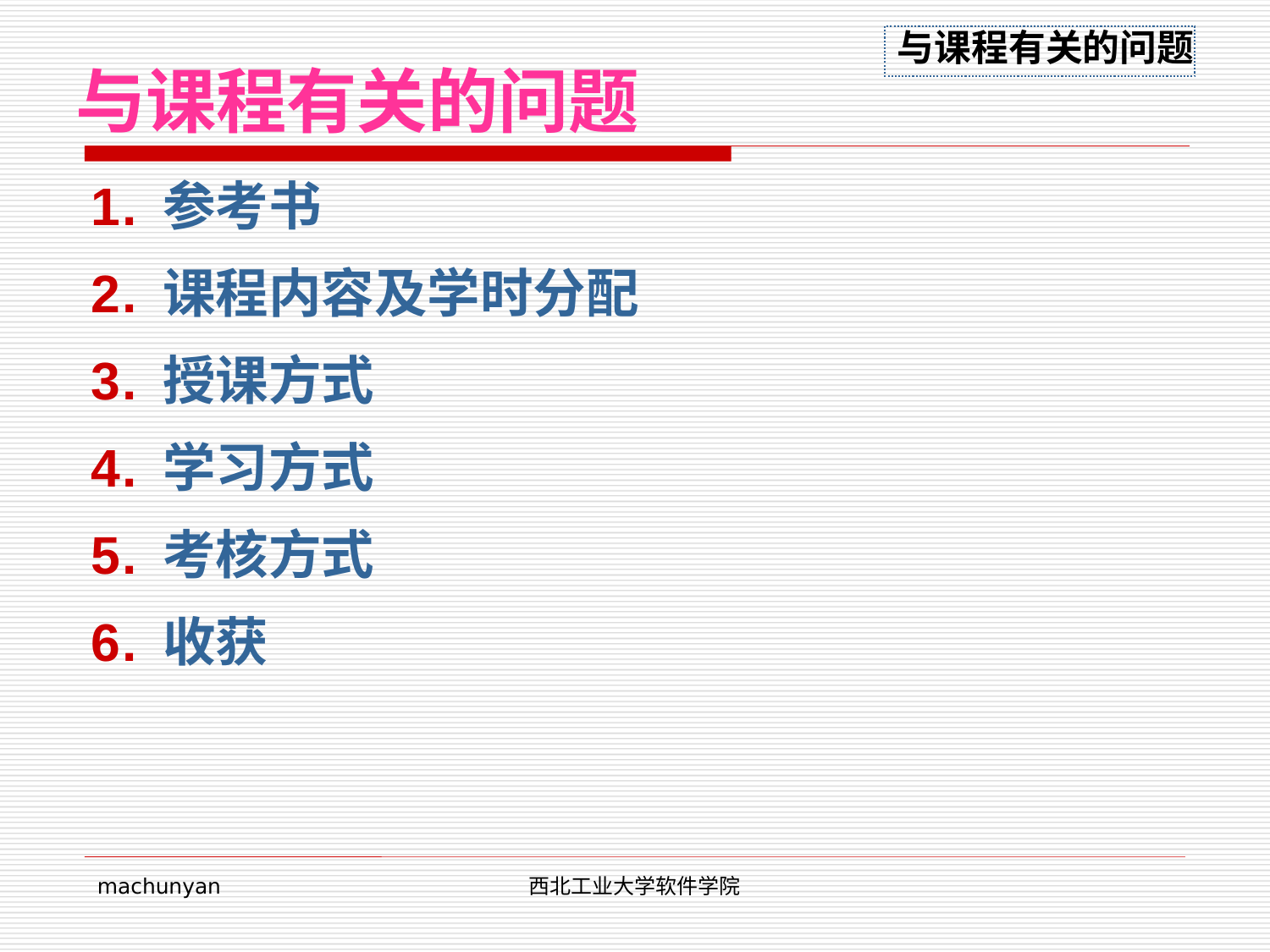

与课程有关的问题
参考书
课程内容及学时分配
授课方式
学习方式
考核方式
收获

machunyan
西北工业大学软件学院
6